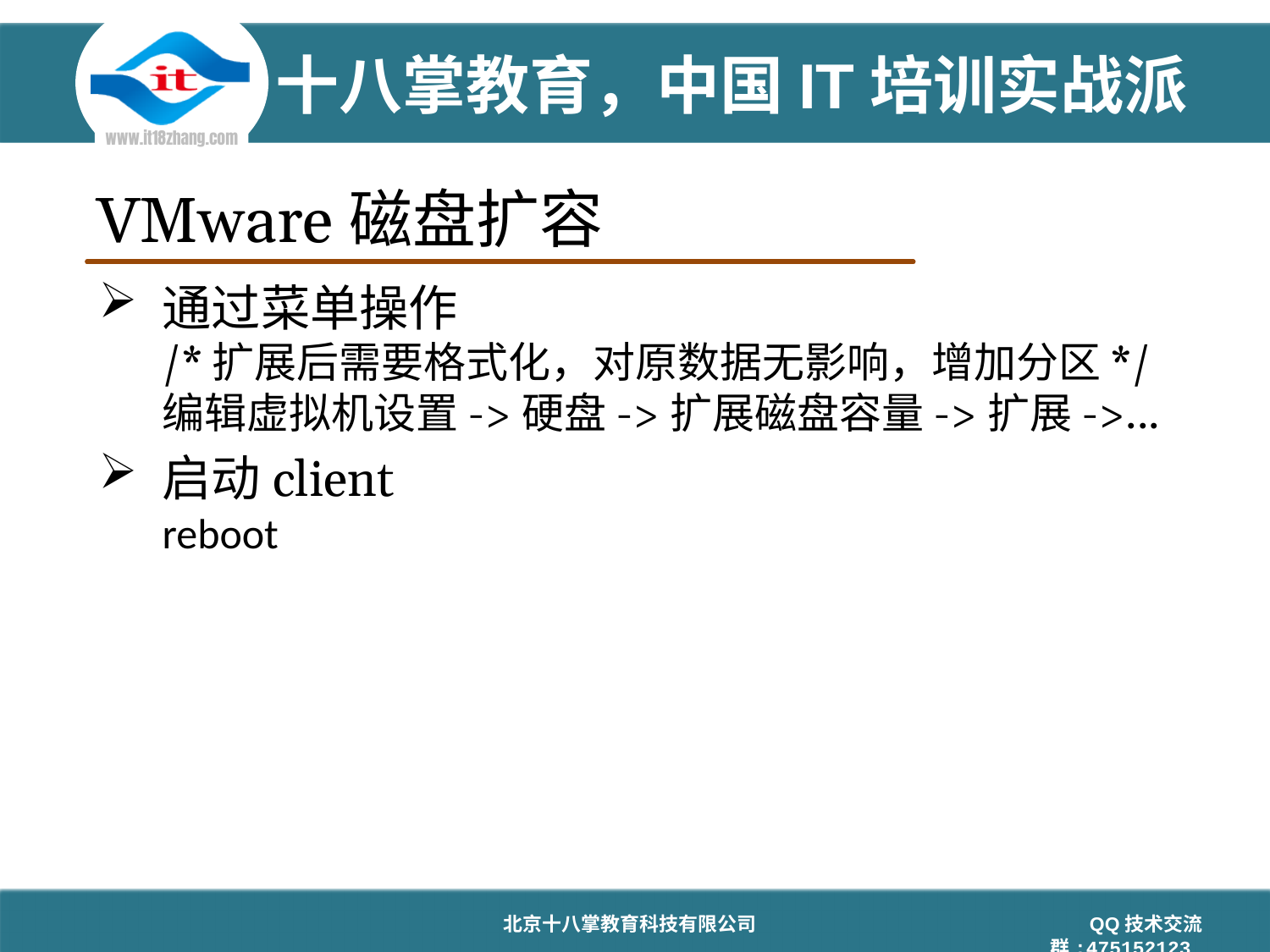

# VMware磁盘扩容
通过菜单操作
/*扩展后需要格式化，对原数据无影响，增加分区*/
编辑虚拟机设置->硬盘->扩展磁盘容量->扩展->...
启动client
reboot